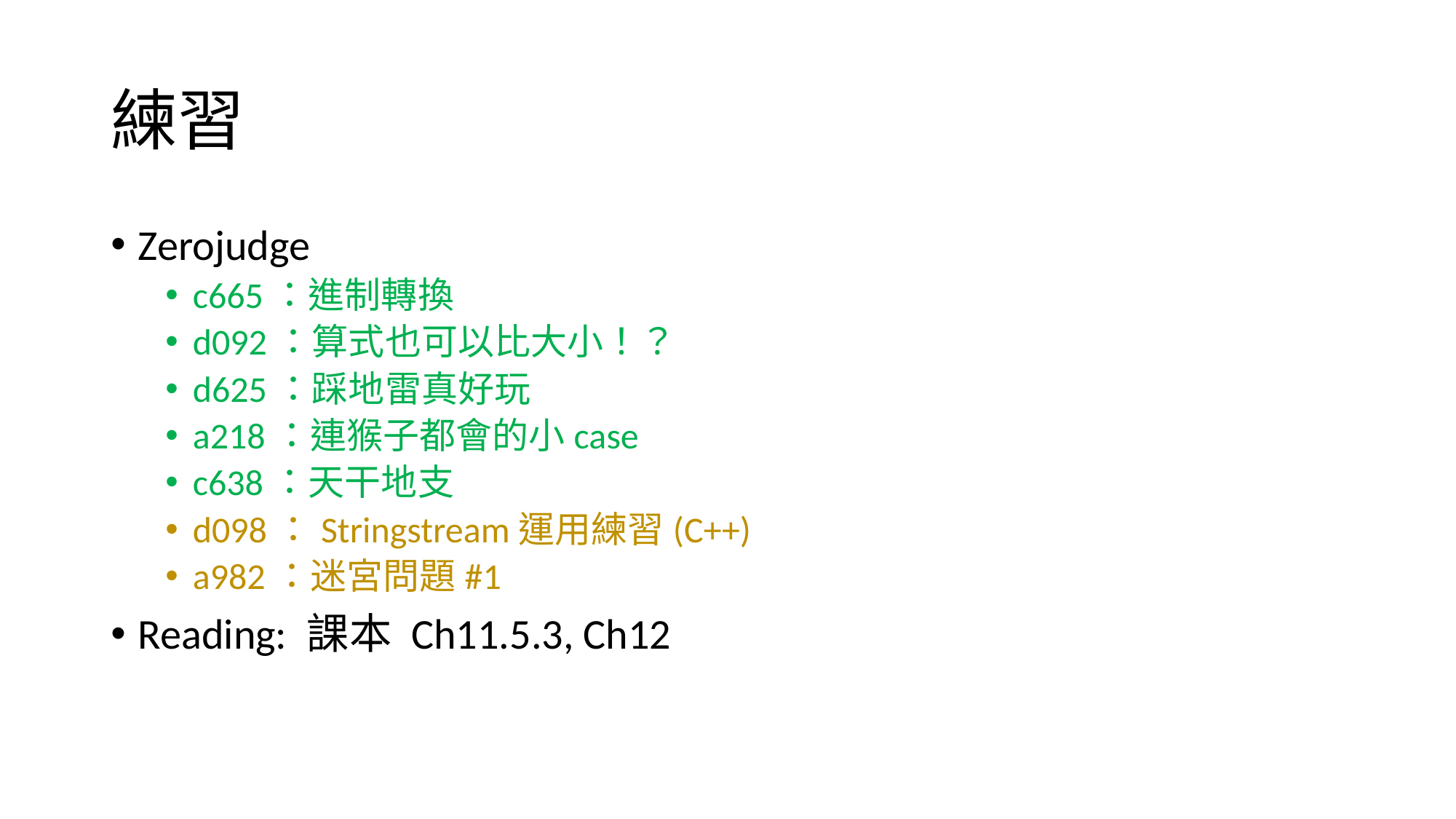

# 練習
Zerojudge
c665：進制轉換
d092：算式也可以比大小！？
d625：踩地雷真好玩
a218：連猴子都會的小case
c638：天干地支
d098：Stringstream運用練習(C++)
a982：迷宮問題#1
Reading: 課本 Ch11.5.3, Ch12